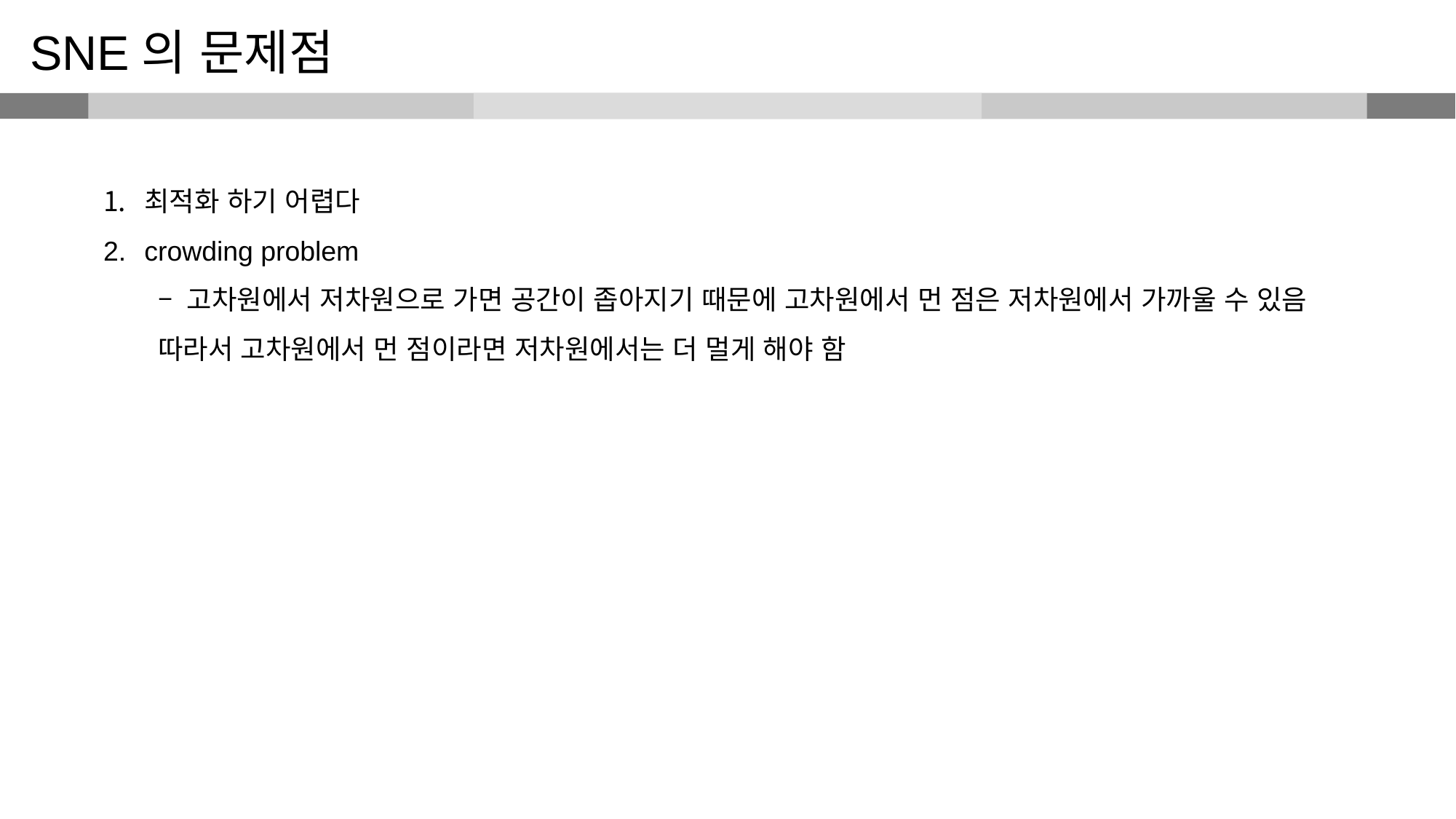

SNE의 문제점

최적화 하기 어렵다
crowding problem
– 고차원에서 저차원으로 가면 공간이 좁아지기 때문에 고차원에서 먼 점은 저차원에서 가까울 수 있음 따라서 고차원에서 먼 점이라면 저차원에서는 더 멀게 해야 함